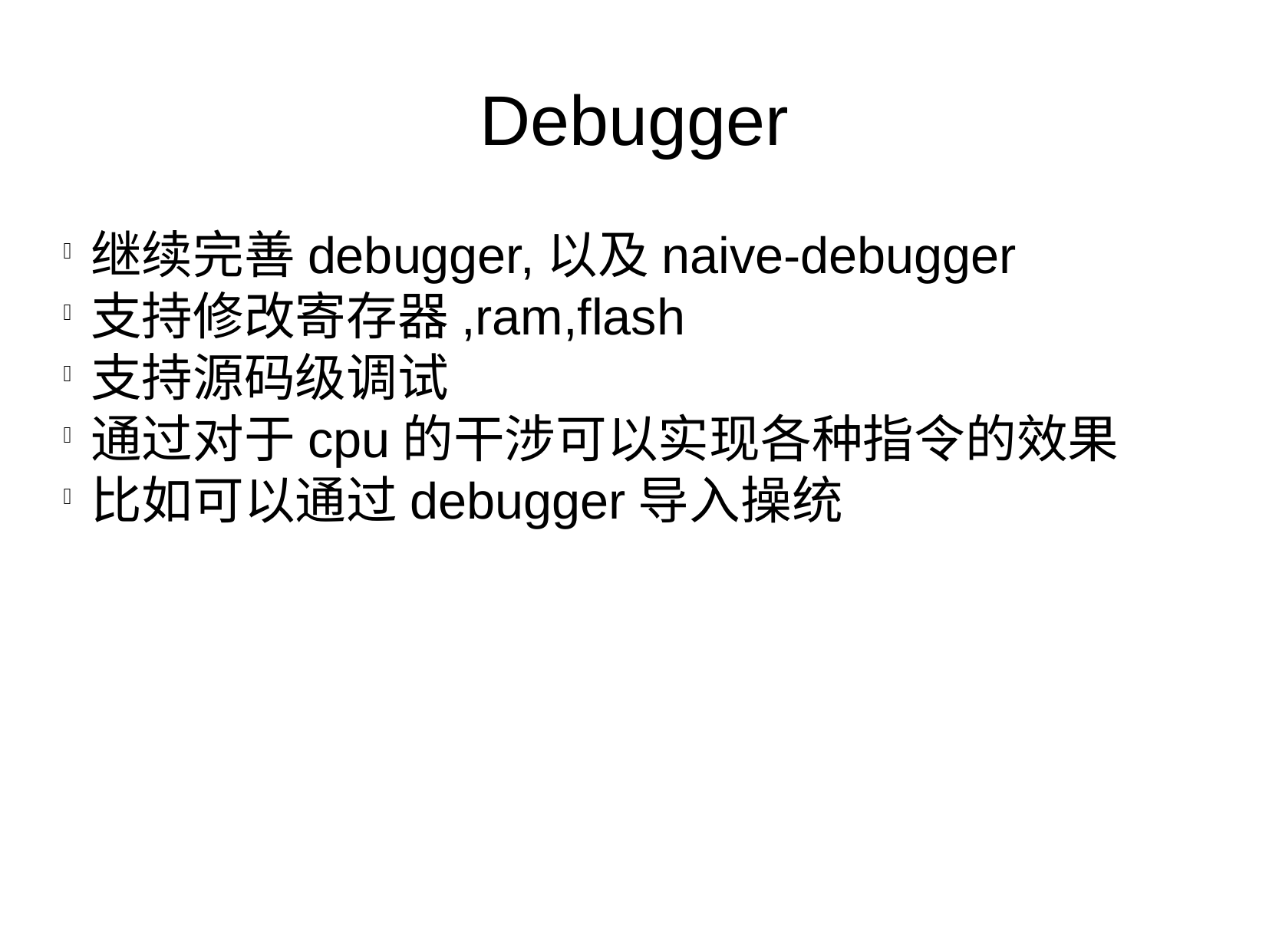

Debugger
继续完善debugger,以及naive-debugger
支持修改寄存器,ram,flash
支持源码级调试
通过对于cpu的干涉可以实现各种指令的效果
比如可以通过debugger导入操统